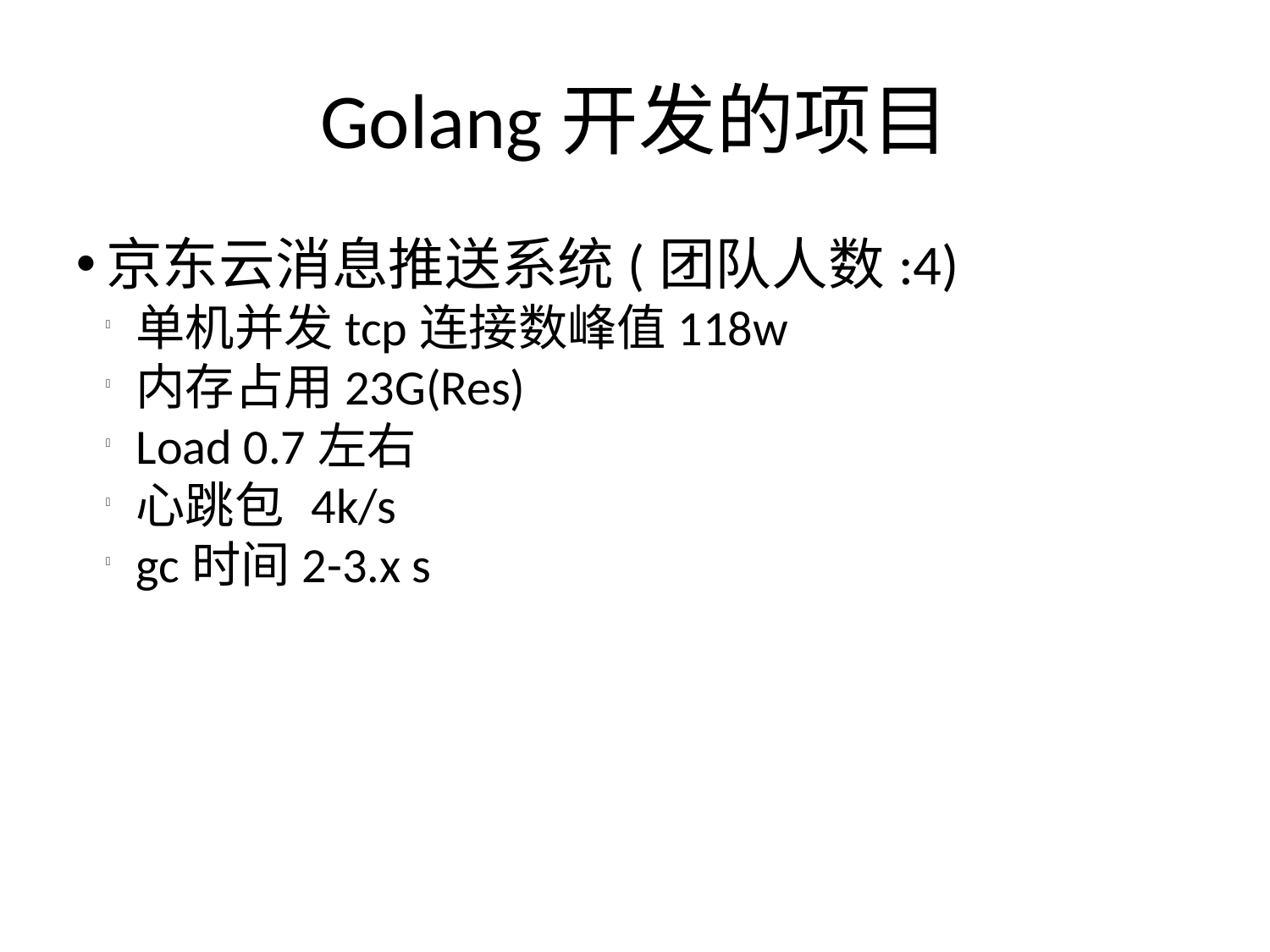

Golang开发的项目
京东云消息推送系统(团队人数:4)
单机并发tcp连接数峰值118w
内存占用23G(Res)
Load 0.7左右
心跳包 4k/s
gc时间2-3.x s